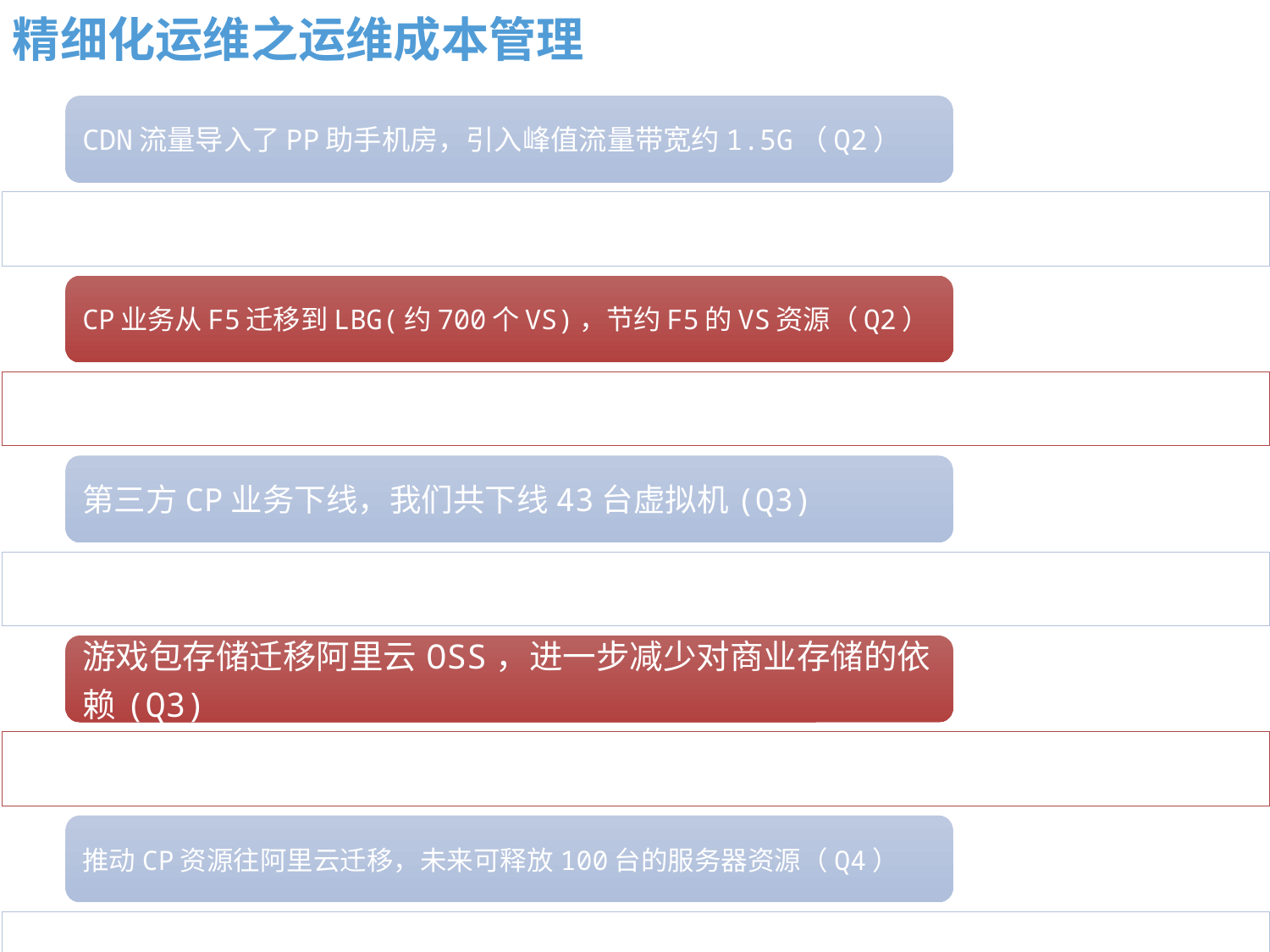

精细化运维之运维成本管理
CDN流量导入了PP助手机房，引入峰值流量带宽约1.5G（Q2）
第三方CP业务下线，我们共下线43台虚拟机(Q3)
游戏包存储迁移阿里云OSS，进一步减少对商业存储的依赖(Q3)
CP业务从F5迁移到LBG(约700个VS)，节约F5的VS资源（Q2）
推动CP资源往阿里云迁移，未来可释放100台的服务器资源（Q4）